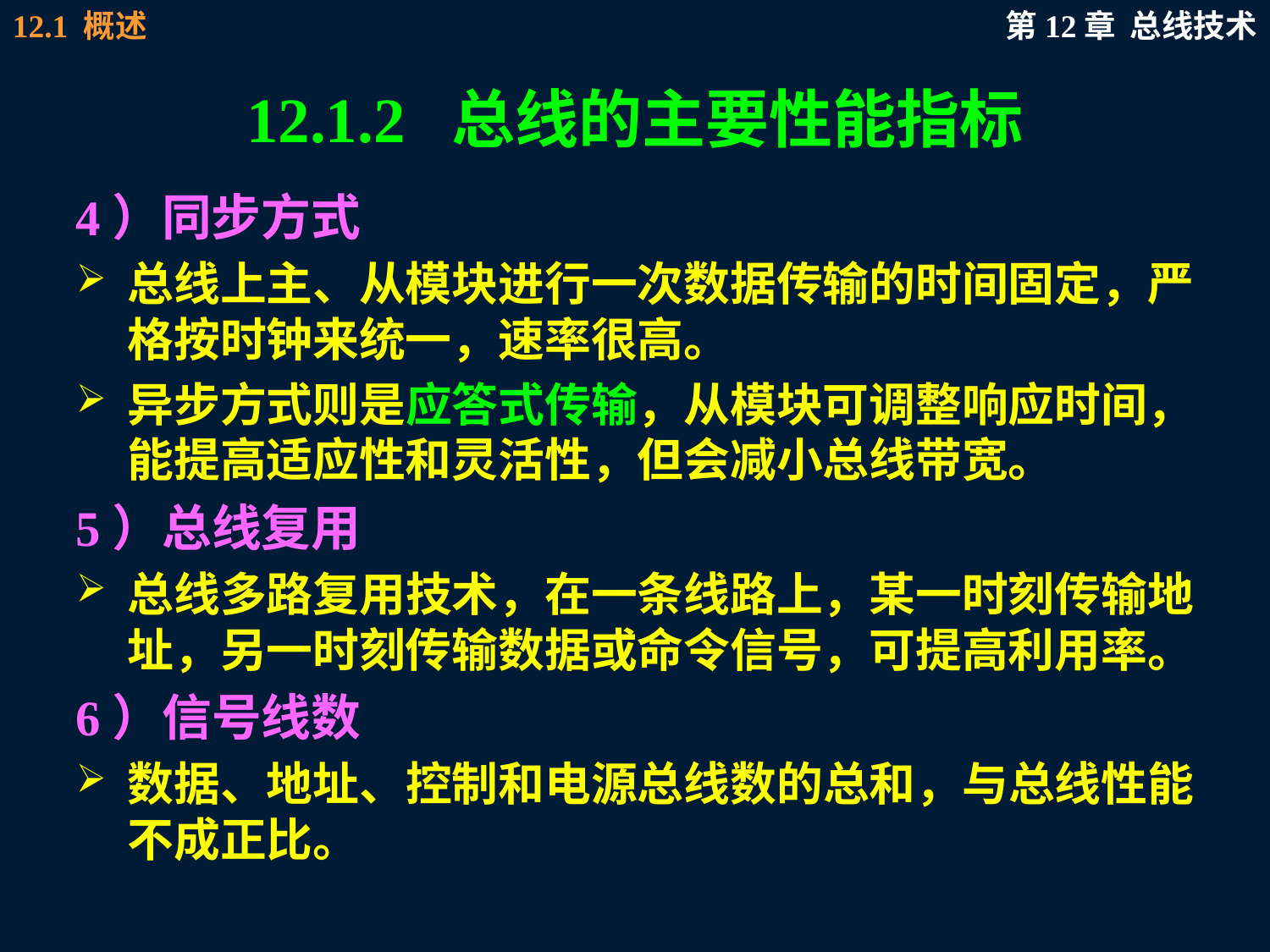

# 12.1.2  总线的主要性能指标
4）同步方式
总线上主、从模块进行一次数据传输的时间固定，严格按时钟来统一，速率很高。
异步方式则是应答式传输，从模块可调整响应时间，能提高适应性和灵活性，但会减小总线带宽。
5）总线复用
总线多路复用技术，在一条线路上，某一时刻传输地址，另一时刻传输数据或命令信号，可提高利用率。
6）信号线数
数据、地址、控制和电源总线数的总和，与总线性能不成正比。